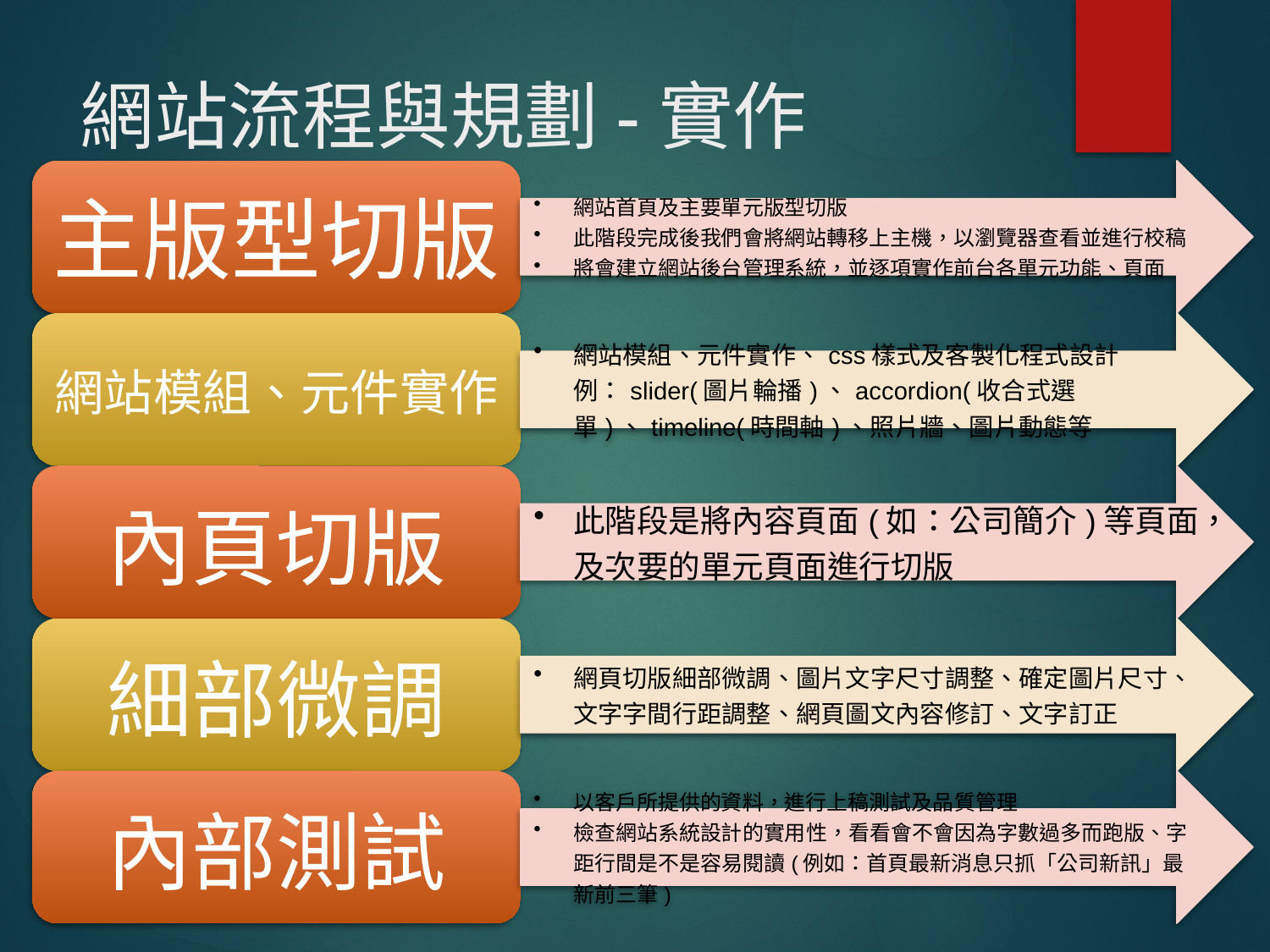

# 網站流程與規劃-實作
主版型切版
網站首頁及主要單元版型切版
網站模組、元件實作
網站模組、元件實作、css樣式及客製化程式設計
例：slider(圖片輪播)、accordion(收合式選單)、timeline(時間軸)、照片牆、圖片動態等
此階段完成後我們會將網站轉移上主機，以瀏覽器查看並進行校稿
內頁切版
此階段是將內容頁面(如：公司簡介)等頁面，及次要的單元頁面進行切版
細部微調
網頁切版細部微調、圖片文字尺寸調整、確定圖片尺寸、文字字間行距調整、網頁圖文內容修訂、文字訂正
內部測試
以客戶所提供的資料，進行上稿測試及品質管理
檢查網站系統設計的實用性，看看會不會因為字數過多而跑版、字距行間是不是容易閱讀(例如：首頁最新消息只抓「公司新訊」最新前三筆)
將會建立網站後台管理系統，並逐項實作前台各單元功能、頁面